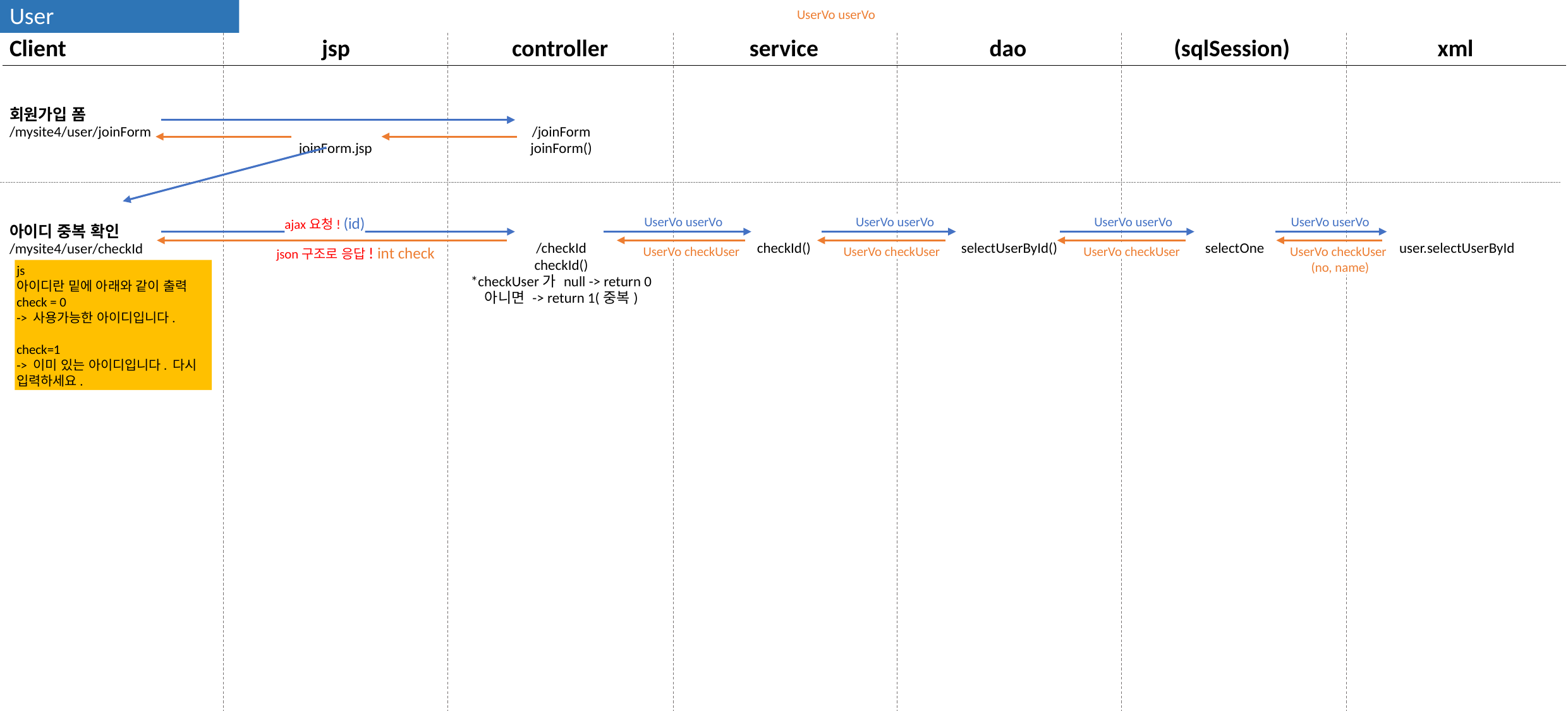

# User
UserVo userVo
Client
jsp
controller
service
dao
(sqlSession)
xml

회원가입 폼
/mysite4/user/joinForm

아이디 중복 확인
/mysite4/user/checkId

joinForm.jsp

/joinForm
joinForm()

/checkId
checkId()
*checkUser가 null -> return 0
아니면 -> return 1(중복)

checkId()

selectUserById()

selectOne

user.selectUserById

ajax요청! (id)
UserVo userVo
UserVo userVo
UserVo userVo
UserVo userVo
json구조로 응답! int check
UserVo checkUser
UserVo checkUser
UserVo checkUser
UserVo checkUser
       (no, name)
js
아이디란 밑에 아래와 같이 출력
check = 0
-> 사용가능한 아이디입니다.

check=1
-> 이미 있는 아이디입니다. 다시 입력하세요.